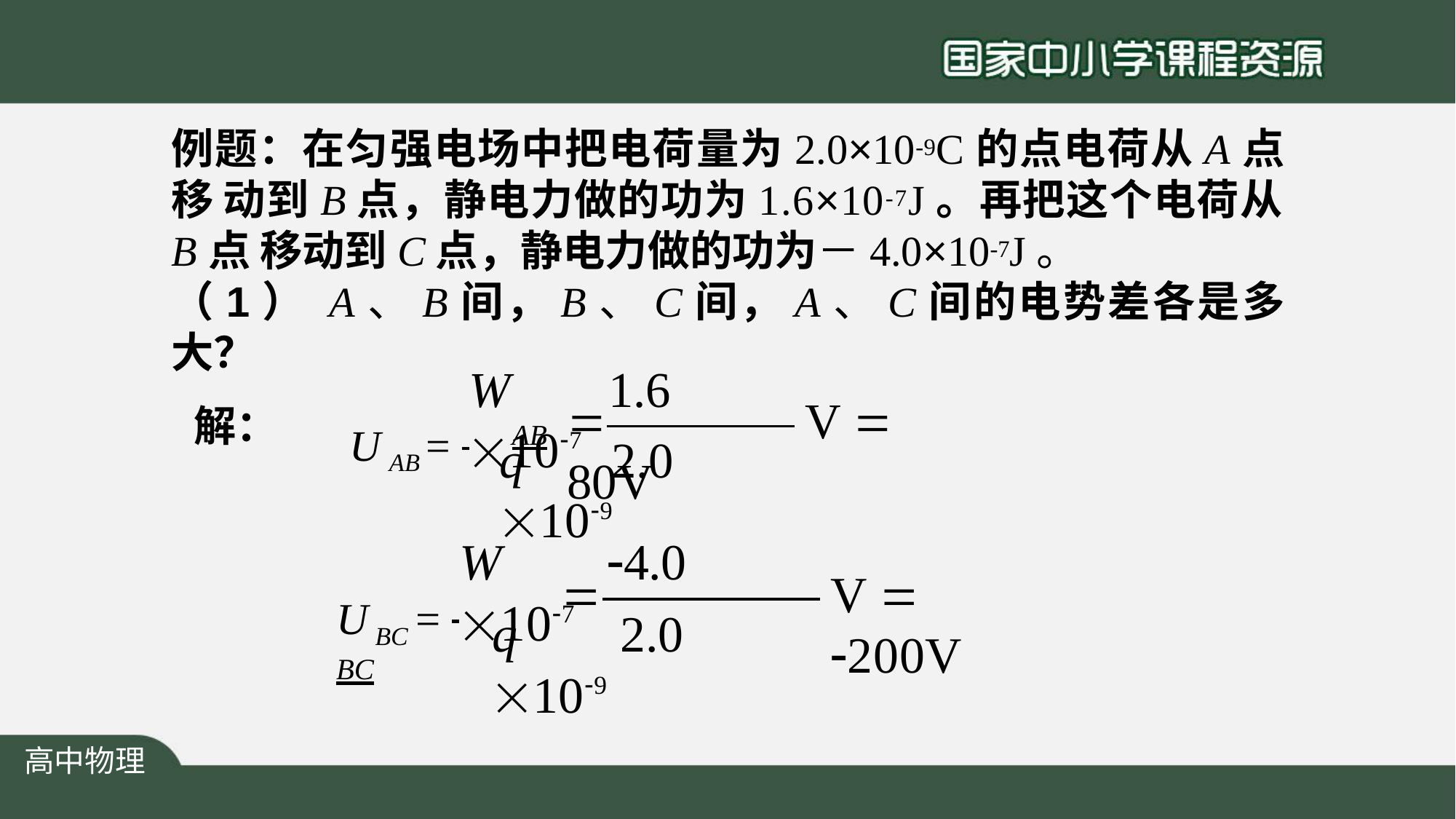

例题：在匀强电场中把电荷量为2.0×10-9C的点电荷从A点移 动到B点，静电力做的功为1.6×10-7J。再把这个电荷从B点 移动到C点，静电力做的功为－4.0×10-7J。
（1） A、B间，B、C间，A、C间的电势差各是多大？
W	1.6 ×10−7
UAB =  	AB
=	V = 80V
解：

q	2.0 ×10−9
W	−4.0 ×10−7
UBC =  	BC
=
V = −200V

q	2.0 ×10−9
高中物理